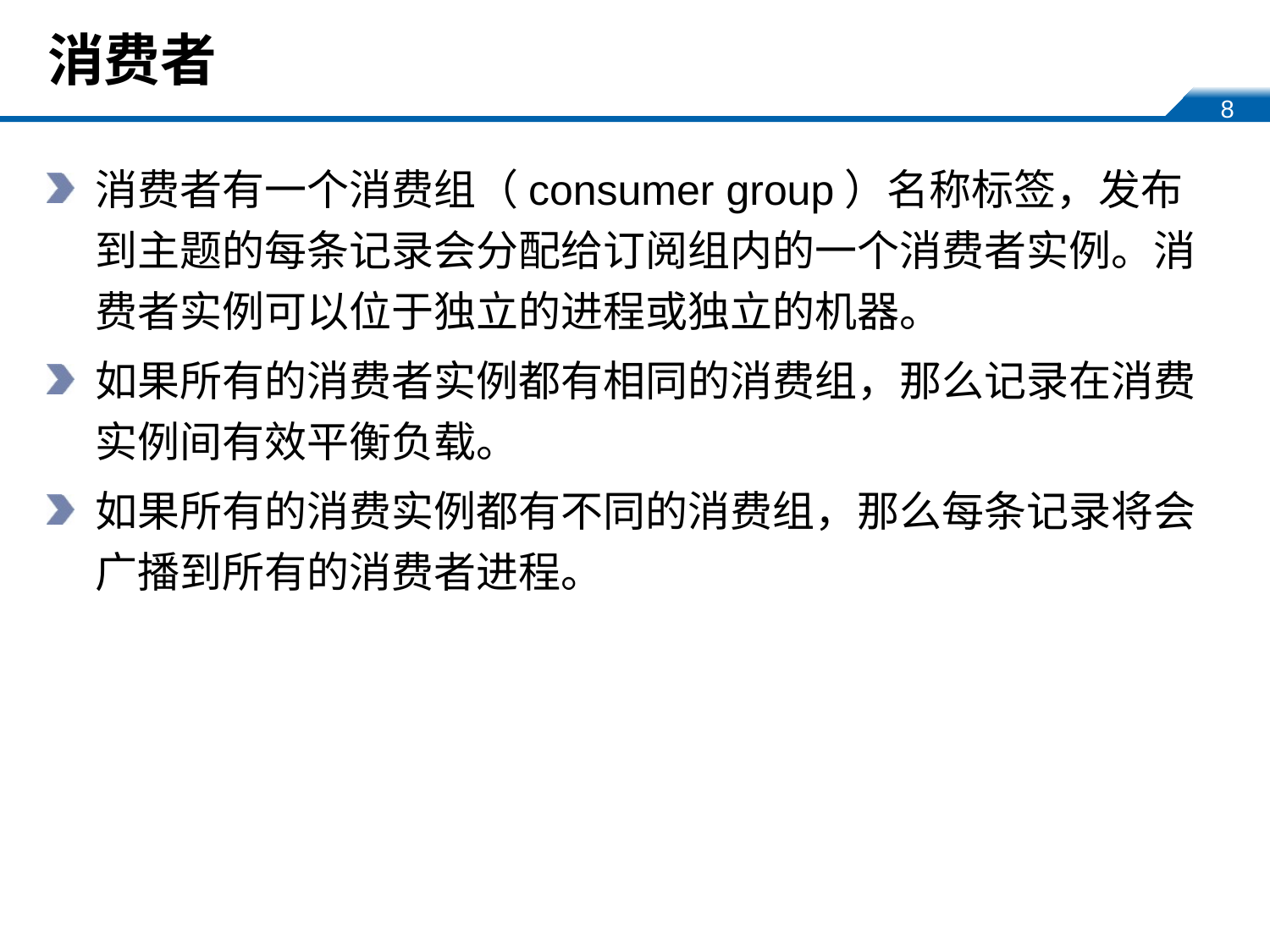

# 消费者
消费者有一个消费组（consumer group）名称标签，发布到主题的每条记录会分配给订阅组内的一个消费者实例。消费者实例可以位于独立的进程或独立的机器。
如果所有的消费者实例都有相同的消费组，那么记录在消费实例间有效平衡负载。
如果所有的消费实例都有不同的消费组，那么每条记录将会广播到所有的消费者进程。